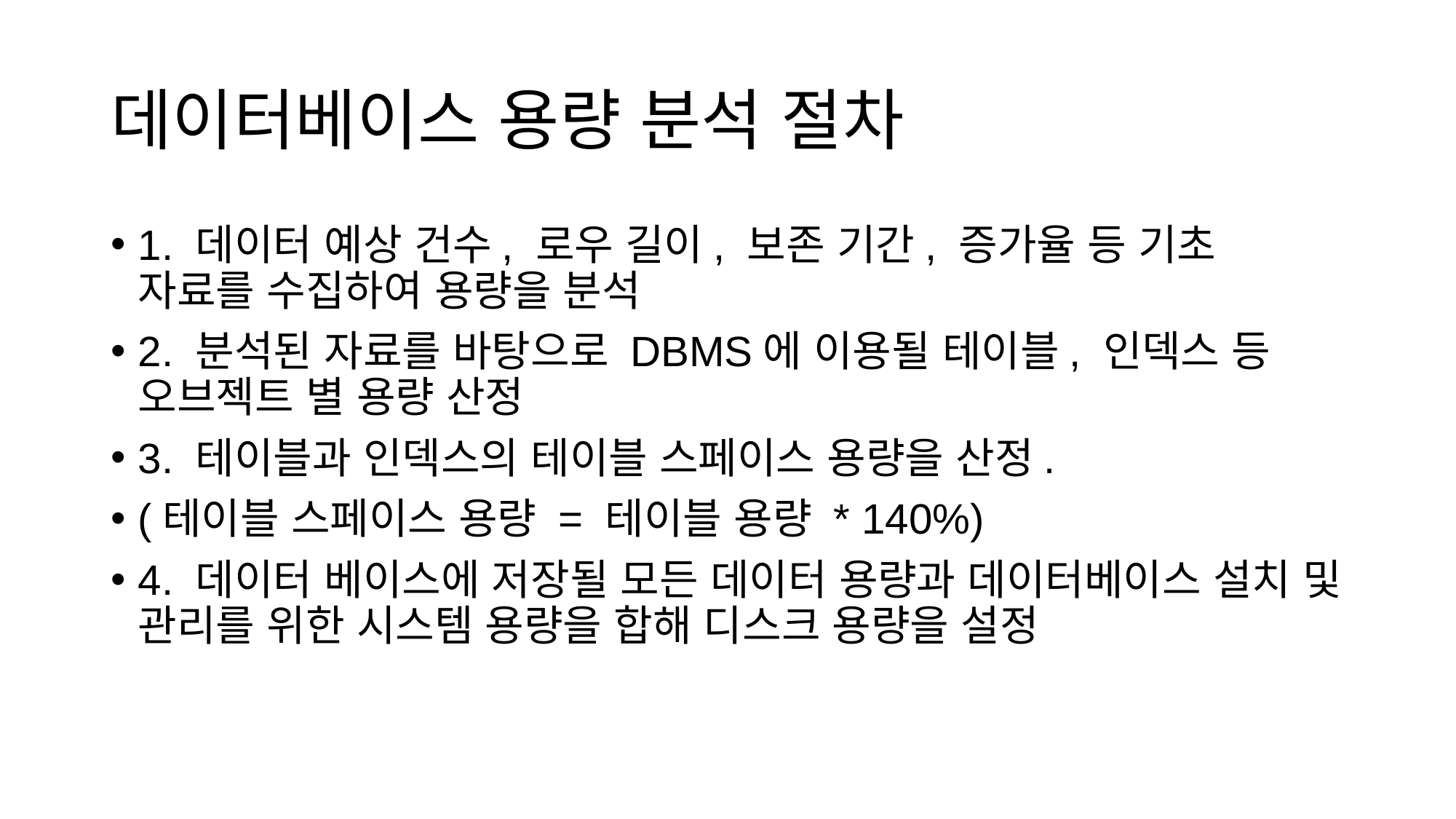

# 데이터베이스 용량 분석 절차
1. 데이터 예상 건수, 로우 길이, 보존 기간, 증가율 등 기초 자료를 수집하여 용량을 분석
2. 분석된 자료를 바탕으로 DBMS에 이용될 테이블, 인덱스 등 오브젝트 별 용량 산정
3. 테이블과 인덱스의 테이블 스페이스 용량을 산정.
(테이블 스페이스 용량 = 테이블 용량 * 140%)
4. 데이터 베이스에 저장될 모든 데이터 용량과 데이터베이스 설치 및 관리를 위한 시스템 용량을 합해 디스크 용량을 설정